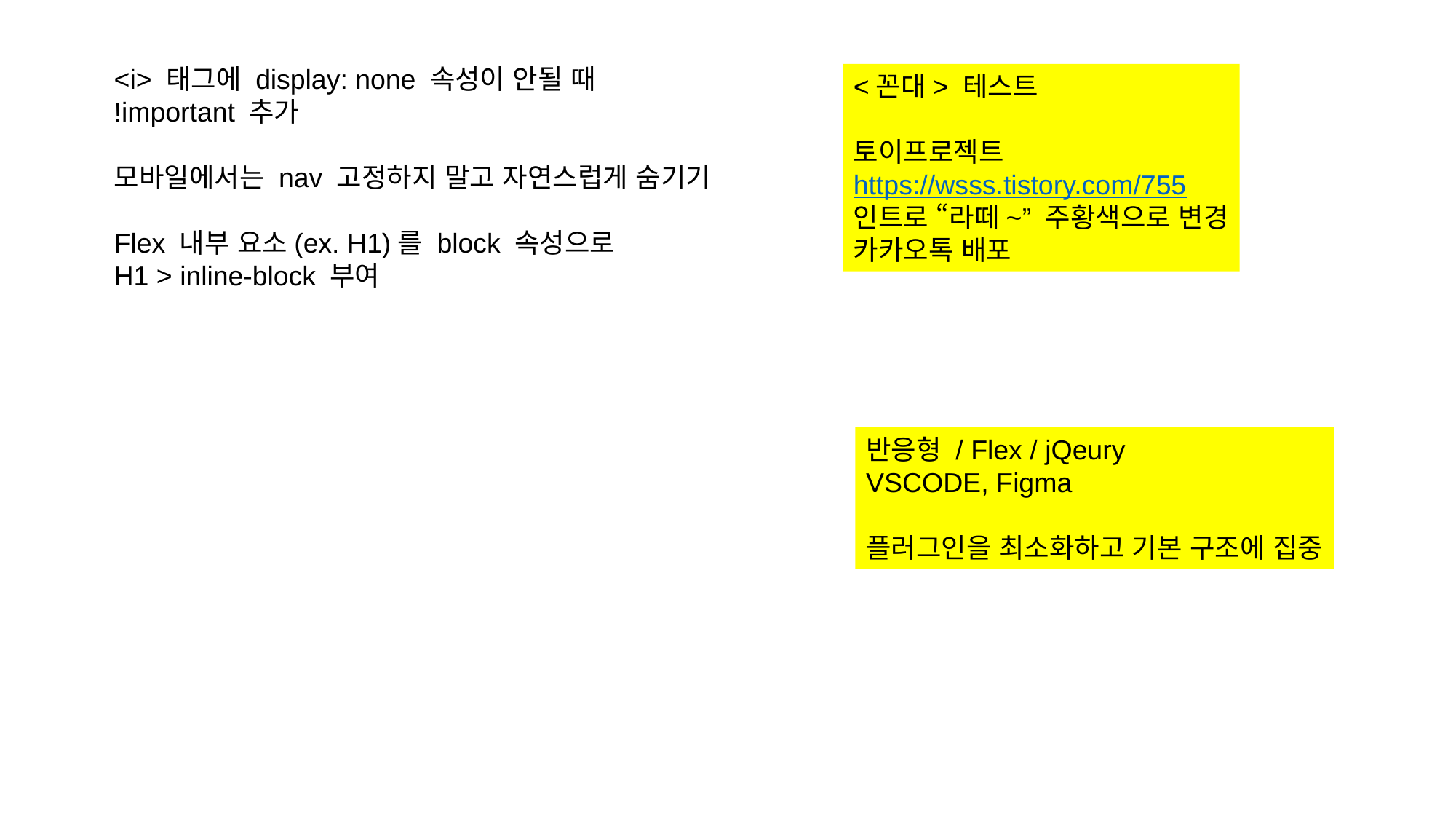

<i> 태그에 display: none 속성이 안될 때
!important 추가

모바일에서는 nav 고정하지 말고 자연스럽게 숨기기

Flex 내부 요소(ex. H1)를 block 속성으로
H1 > inline-block 부여
<꼰대> 테스트

토이프로젝트
https://wsss.tistory.com/755
인트로 “라떼~” 주황색으로 변경
카카오톡 배포
반응형 / Flex / jQeury
VSCODE, Figma

플러그인을 최소화하고 기본 구조에 집중